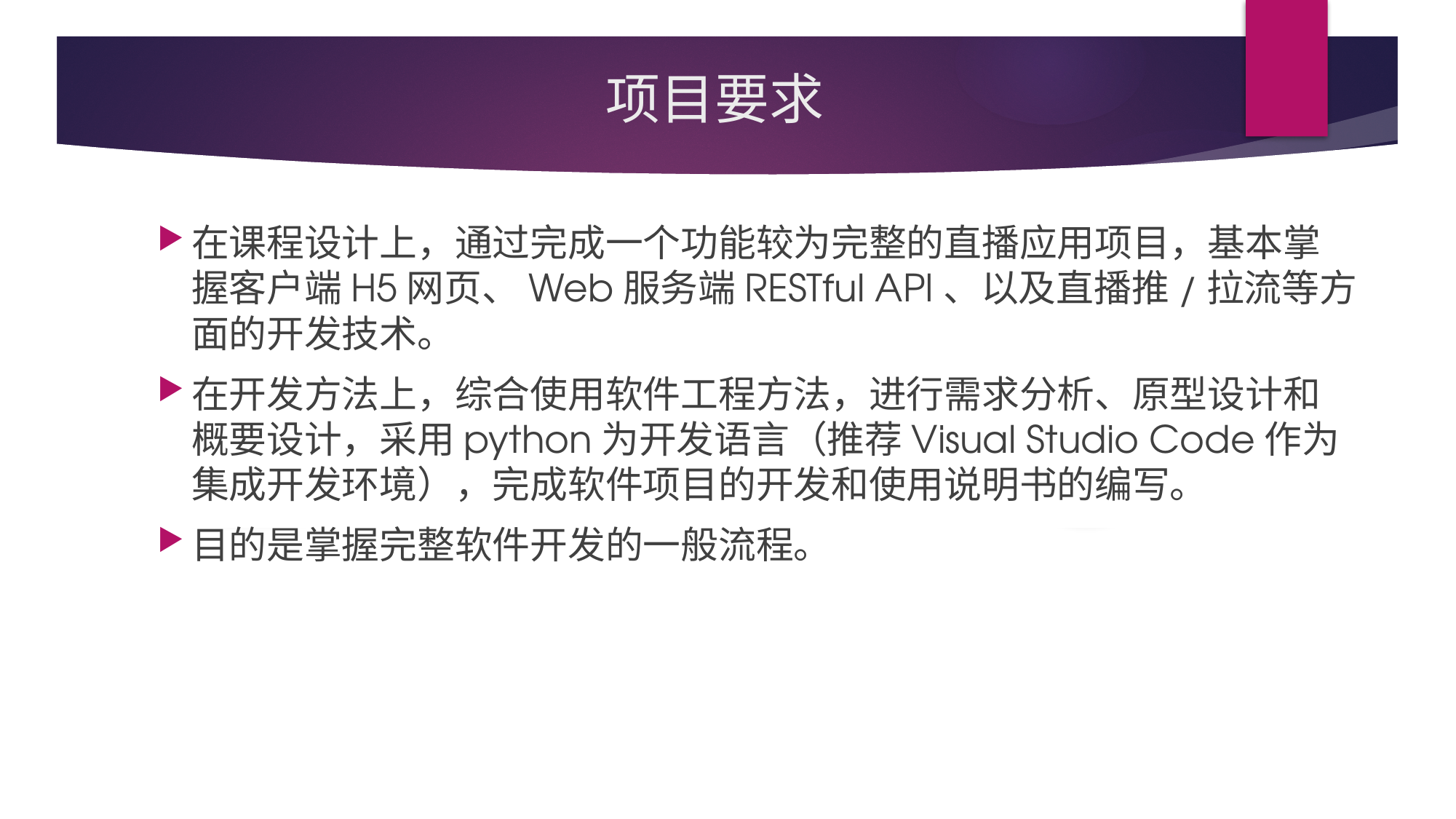

# 项目要求
在课程设计上，通过完成一个功能较为完整的直播应用项目，基本掌握客户端H5网页、Web服务端RESTful API、以及直播推/拉流等方面的开发技术。
在开发方法上，综合使用软件工程方法，进行需求分析、原型设计和概要设计，采用python为开发语言（推荐Visual Studio Code作为集成开发环境），完成软件项目的开发和使用说明书的编写。
目的是掌握完整软件开发的一般流程。